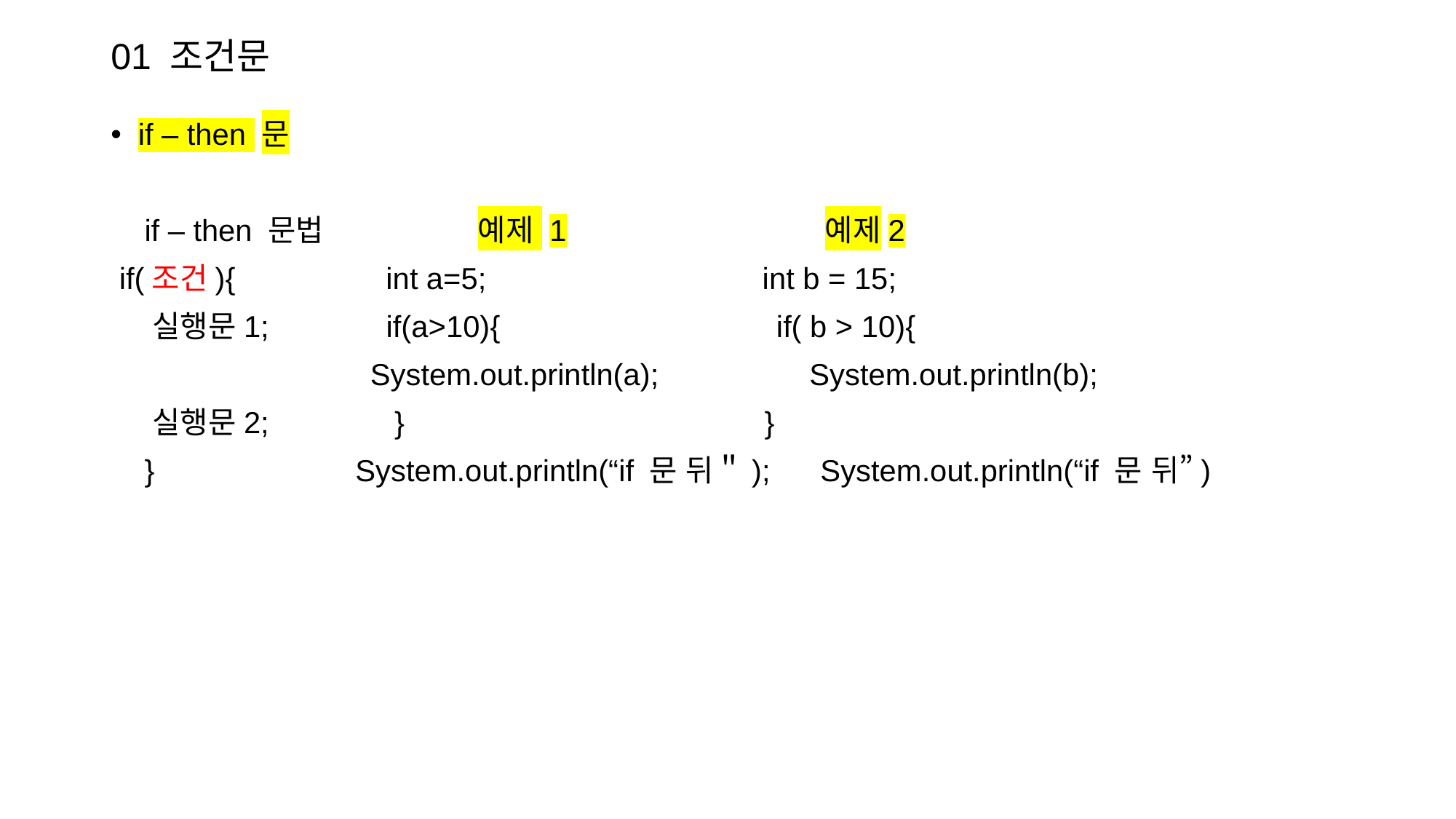

# 01 조건문
if – then 문

    if – then 문법                  예제 1                              예제2
 if(조건){                  int a=5;                                 int b = 15;
    실행문1;              if(a>10){                                 if( b > 10){
                               System.out.println(a);                  System.out.println(b);
    실행문2;               }                                           }
    }                        System.out.println(“if 문 뒤＂);      System.out.println(“if 문 뒤”)